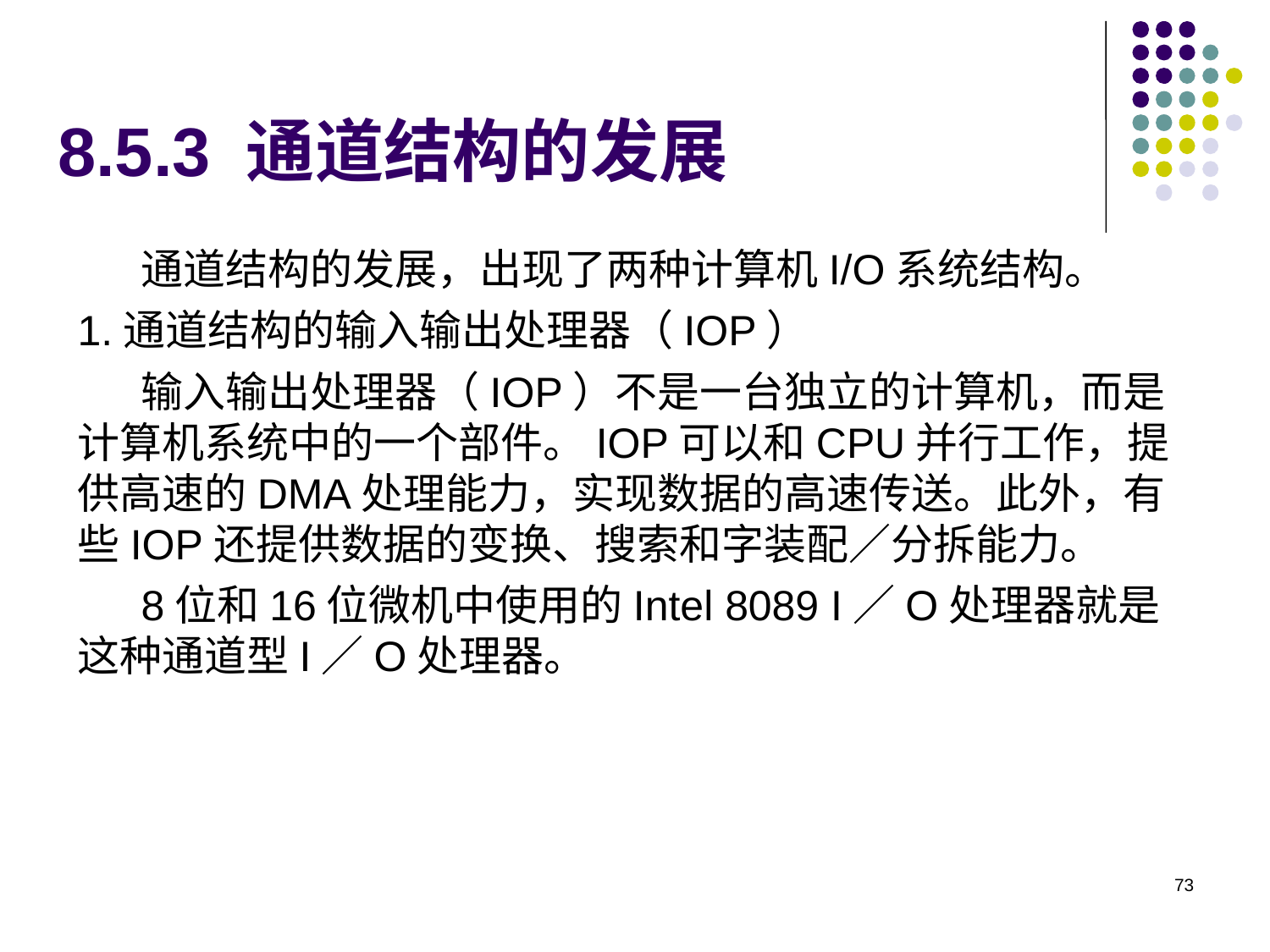

# 8.5.3 通道结构的发展
通道结构的发展，出现了两种计算机I/O系统结构。
1.通道结构的输入输出处理器（IOP）
输入输出处理器（IOP）不是一台独立的计算机，而是计算机系统中的一个部件。IOP可以和CPU并行工作，提供高速的DMA处理能力，实现数据的高速传送。此外，有些IOP还提供数据的变换、搜索和字装配／分拆能力。
8位和16位微机中使用的Intel 8089 I／O处理器就是这种通道型I／O处理器。
73